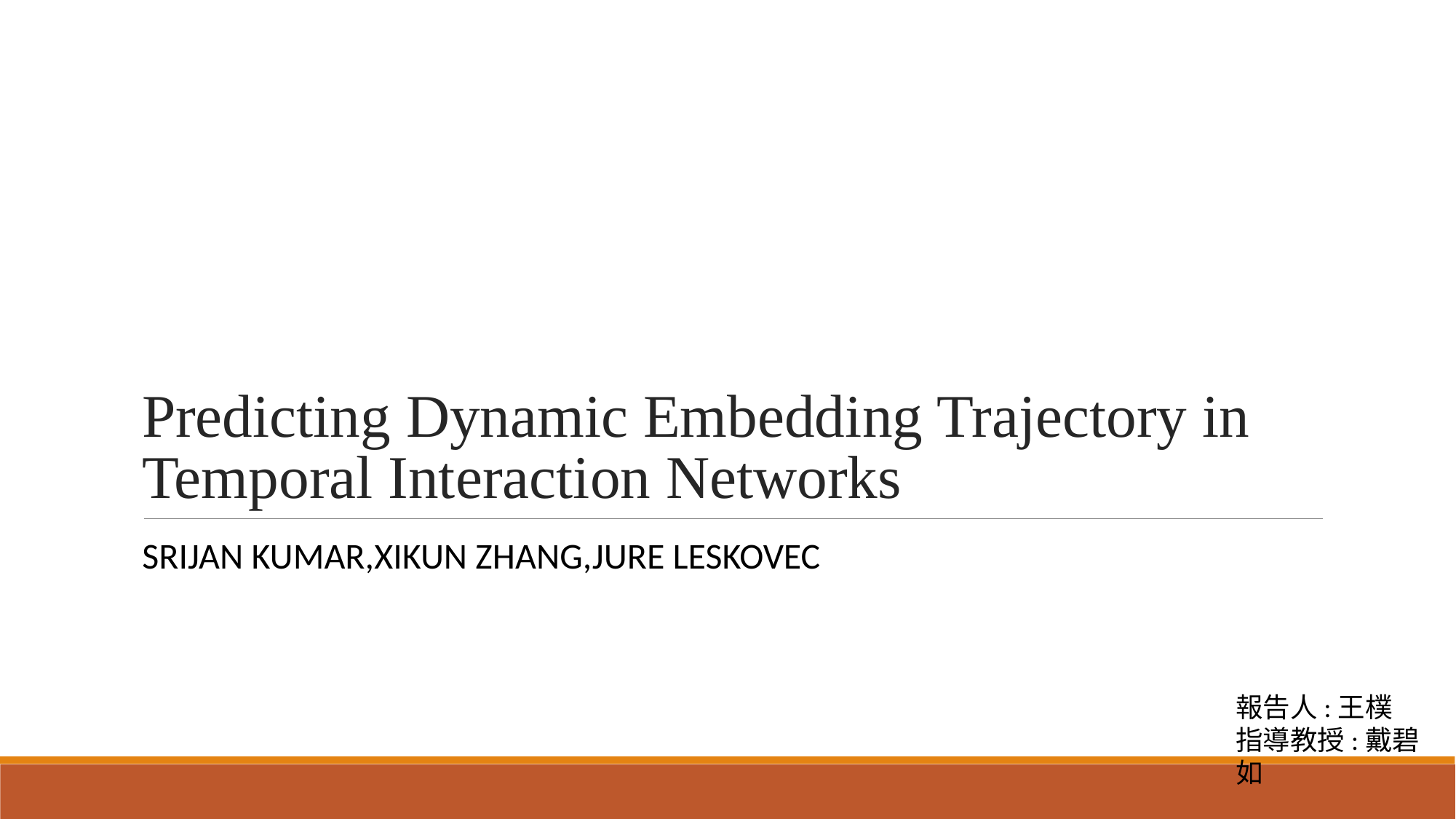

# Predicting Dynamic Embedding Trajectory in Temporal Interaction Networks
SRIJAN KUMAR,XIKUN ZHANG,JURE LESKOVEC
報告人:王樸
指導教授:戴碧如